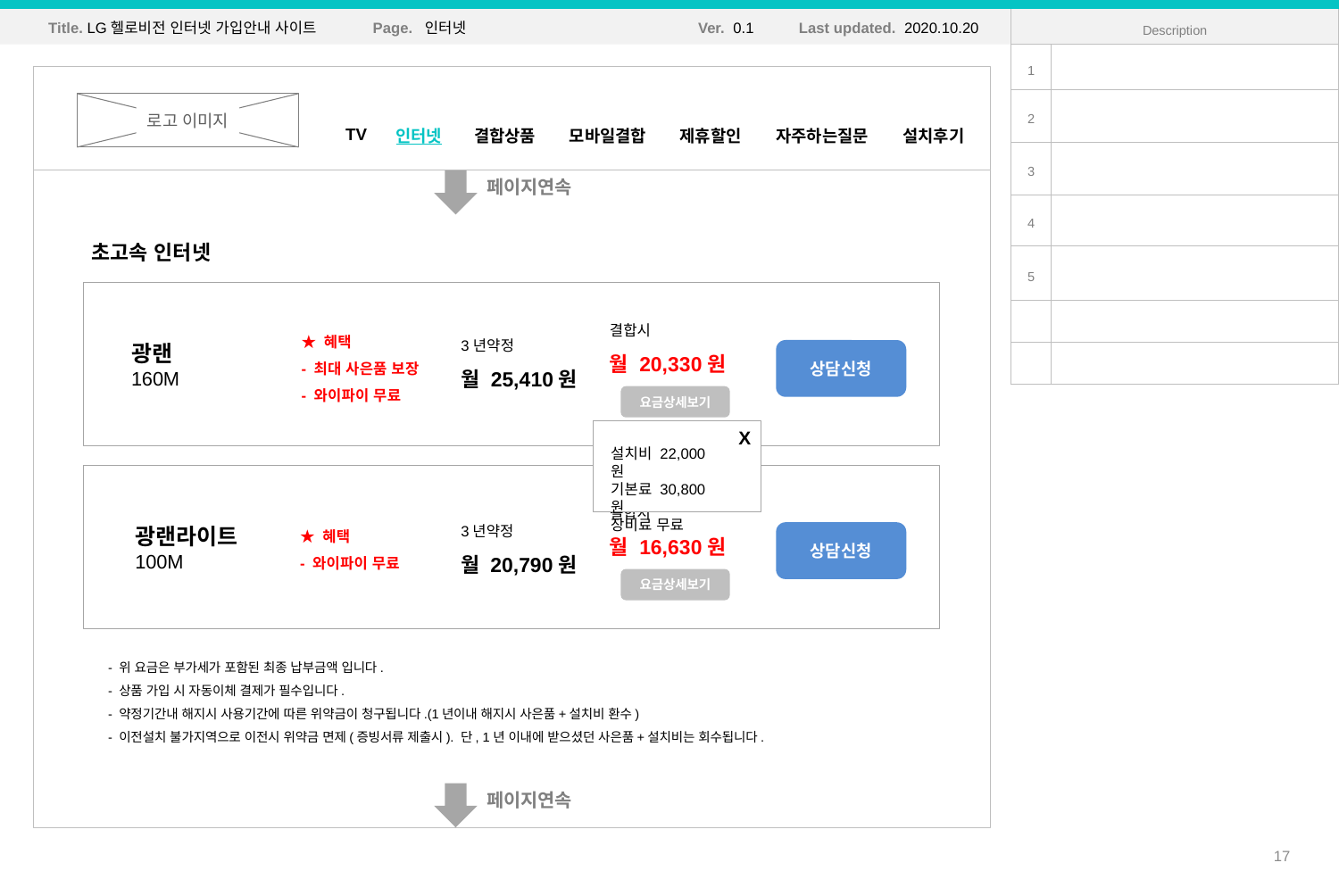

Title. LG헬로비전 인터넷 가입안내 사이트
Page.  인터넷
Ver.  0.1
Last updated.  2020.10.20

| Description |  |
| --- | --- |
| 1 |  |
| 2 |  |
| 3 |  |
| 4 |  |
| 5 |  |
|  |  |
|  |  |

로고 이미지
TV
인터넷
결합상품
모바일결합
제휴할인
자주하는질문
설치후기

페이지연속

초고속 인터넷

결합시
월 20,330원
★ 혜택
- 최대 사은품 보장
- 와이파이 무료
3년약정
월 25,410원
광랜
160M
요금상세보기
상담신청
X

설치비 22,000원
기본료 30,800원
장비료 무료

결합시
월 16,630원
3년약정
월 20,790원
★ 혜택
- 와이파이 무료
광랜라이트
100M
요금상세보기
상담신청
- 위 요금은 부가세가 포함된 최종 납부금액 입니다.
- 상품 가입 시 자동이체 결제가 필수입니다.
- 약정기간내 해지시 사용기간에 따른 위약금이 청구됩니다.(1년이내 해지시 사은품+설치비 환수)
- 이전설치 불가지역으로 이전시 위약금 면제(증빙서류 제출시). 단, 1년 이내에 받으셨던 사은품+설치비는 회수됩니다.
페이지연속

17